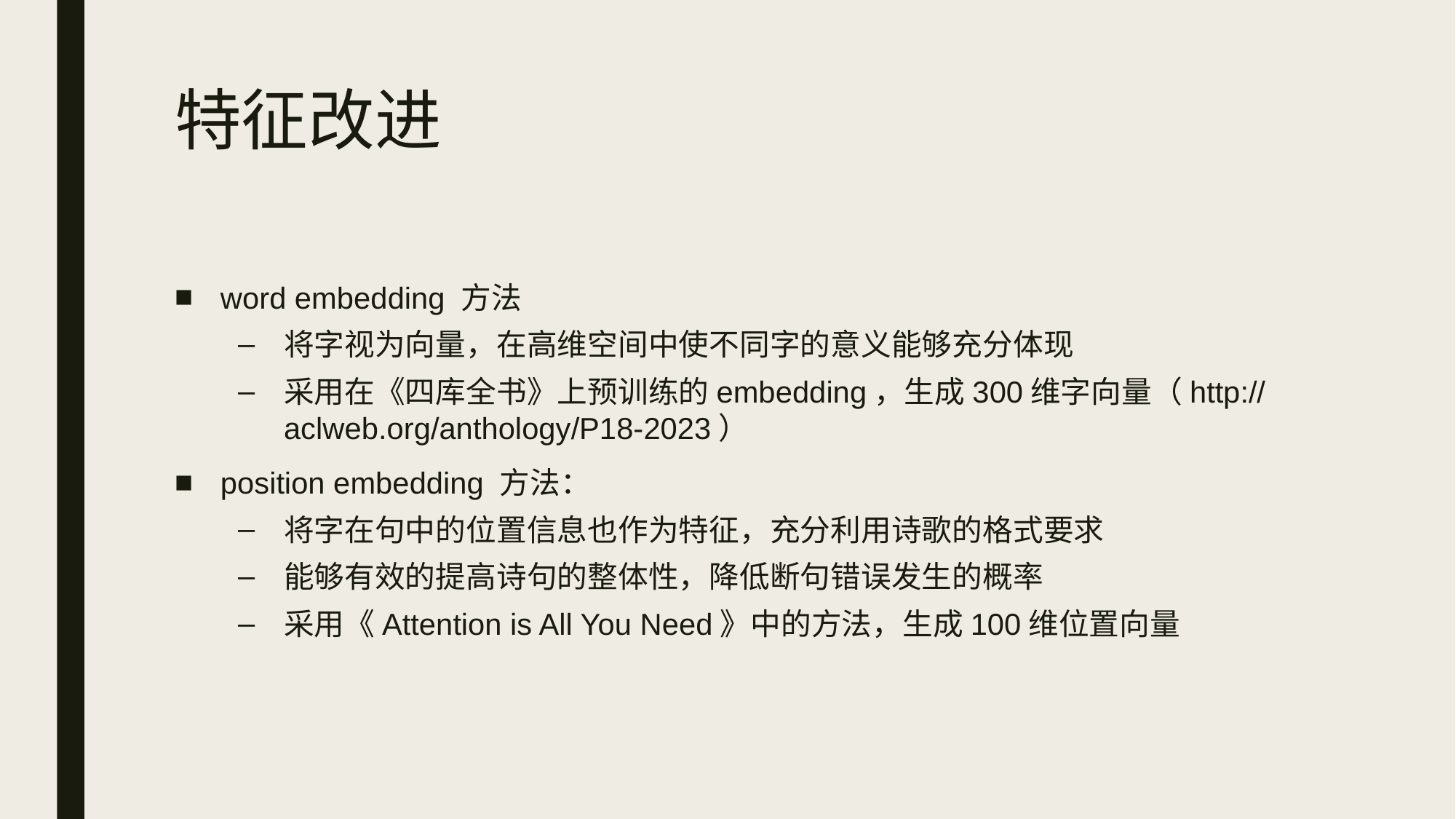

# 特征改进
word embedding 方法
将字视为向量，在高维空间中使不同字的意义能够充分体现
采用在《四库全书》上预训练的embedding，生成300维字向量（http://aclweb.org/anthology/P18-2023）
position embedding 方法：
将字在句中的位置信息也作为特征，充分利用诗歌的格式要求
能够有效的提高诗句的整体性，降低断句错误发生的概率
采用《Attention is All You Need》中的方法，生成100维位置向量